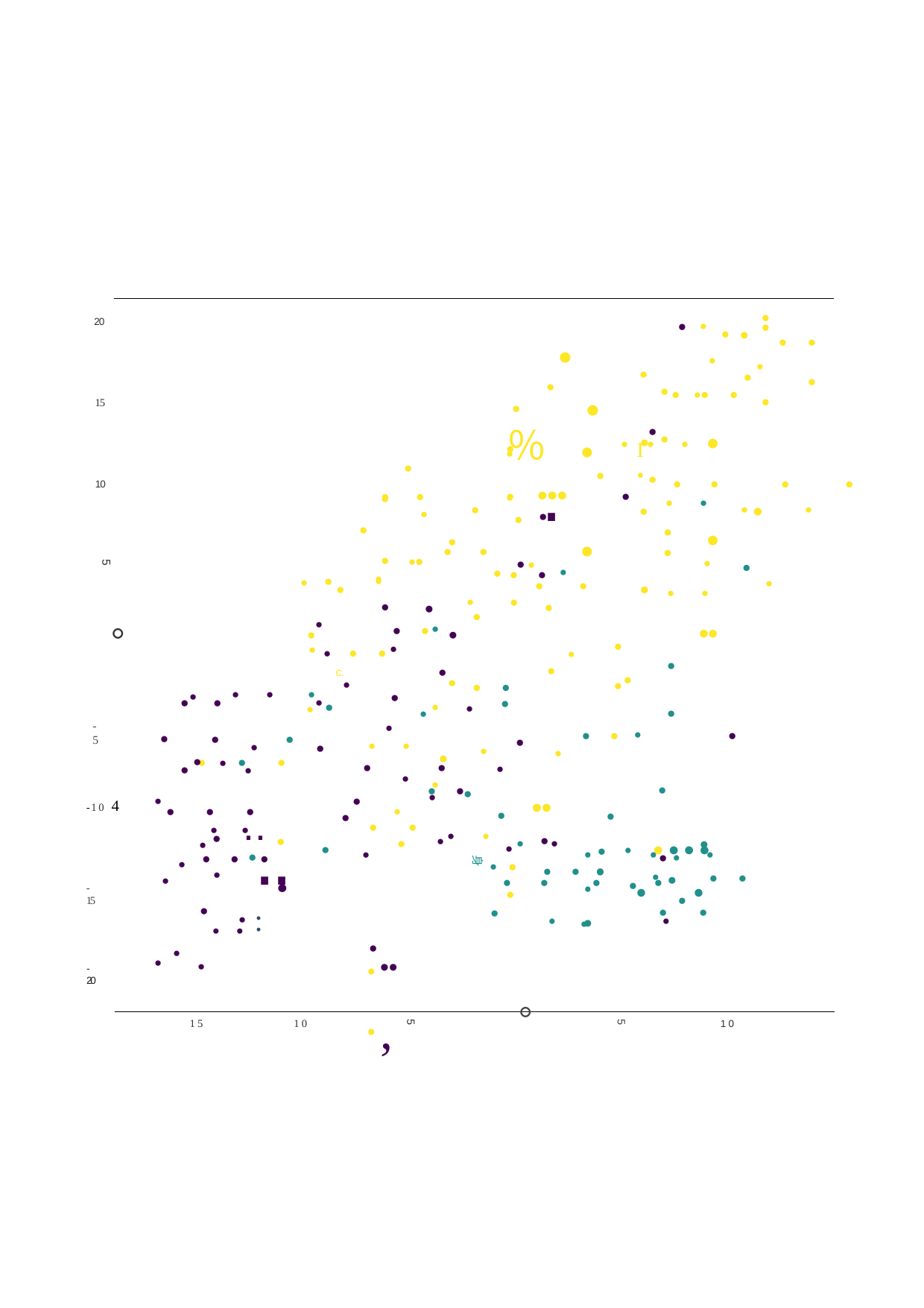

．

．．．． ．．．
20
．．．
．
．．．
．．．
．
．
．．
..
．％
..
•••	．．
． ．
．．．．
15
．．
．．
．
I	•
••．•．•．．•．
． ．
．
．．．
.
．
．
•••
10
••．••
．
．
．．． ．．
：．
．．．
．．．
．． ．
．．． ．••
．	．
5
．．．
．．．
．．
．•．••．
．．
．．
••
．．
． ．． ．． ．．．
。
．．
．
．
．． ．
．． ．． ．．．
．．．．
．
．．．．．．．．．．．．
c.
．
．．．．．
．
． ．
．．
．．．．．．
-5
．．．
． ．•••． ．
．
． ．
．
．．． ．． ．••
．..．．
．
．．
．．．
．．．．
••
-10 4
．
．．
．．
．
..:
．
．
••••
．
．．．
．．．．．．．
． ．
身
．．．
．．．
．．．．．．．
-15
．
·••·,
-20
。

15
10
10
5
5